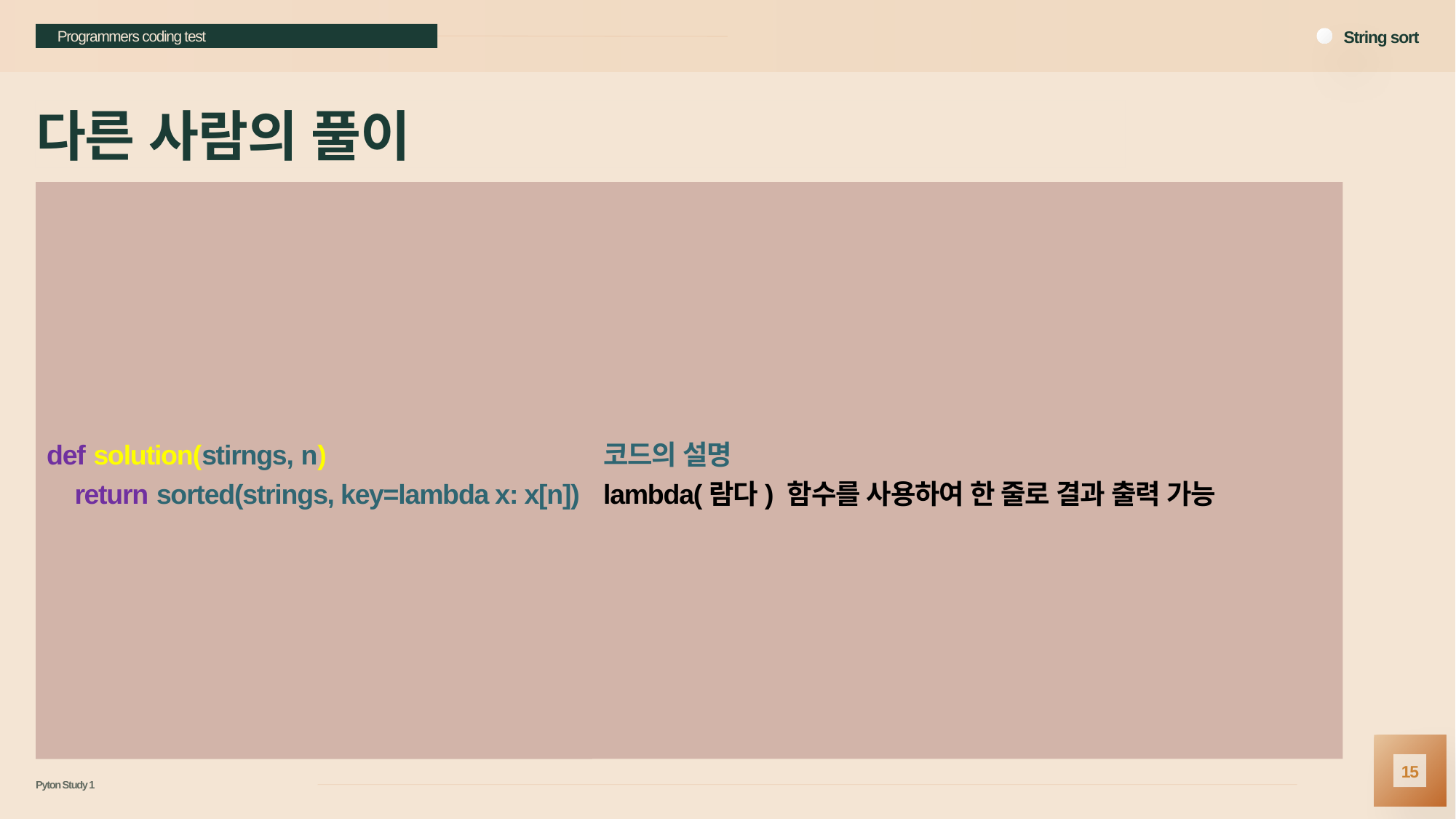

String sort
Programmers coding test

# 다른 사람의 풀이
def solution(stirngs, n) :
    return sorted(strings, key=lambda x: x[n])
코드의 설명
lambda(람다) 함수를 사용하여 한 줄로 결과 출력 가능
15
Pyton Study 1